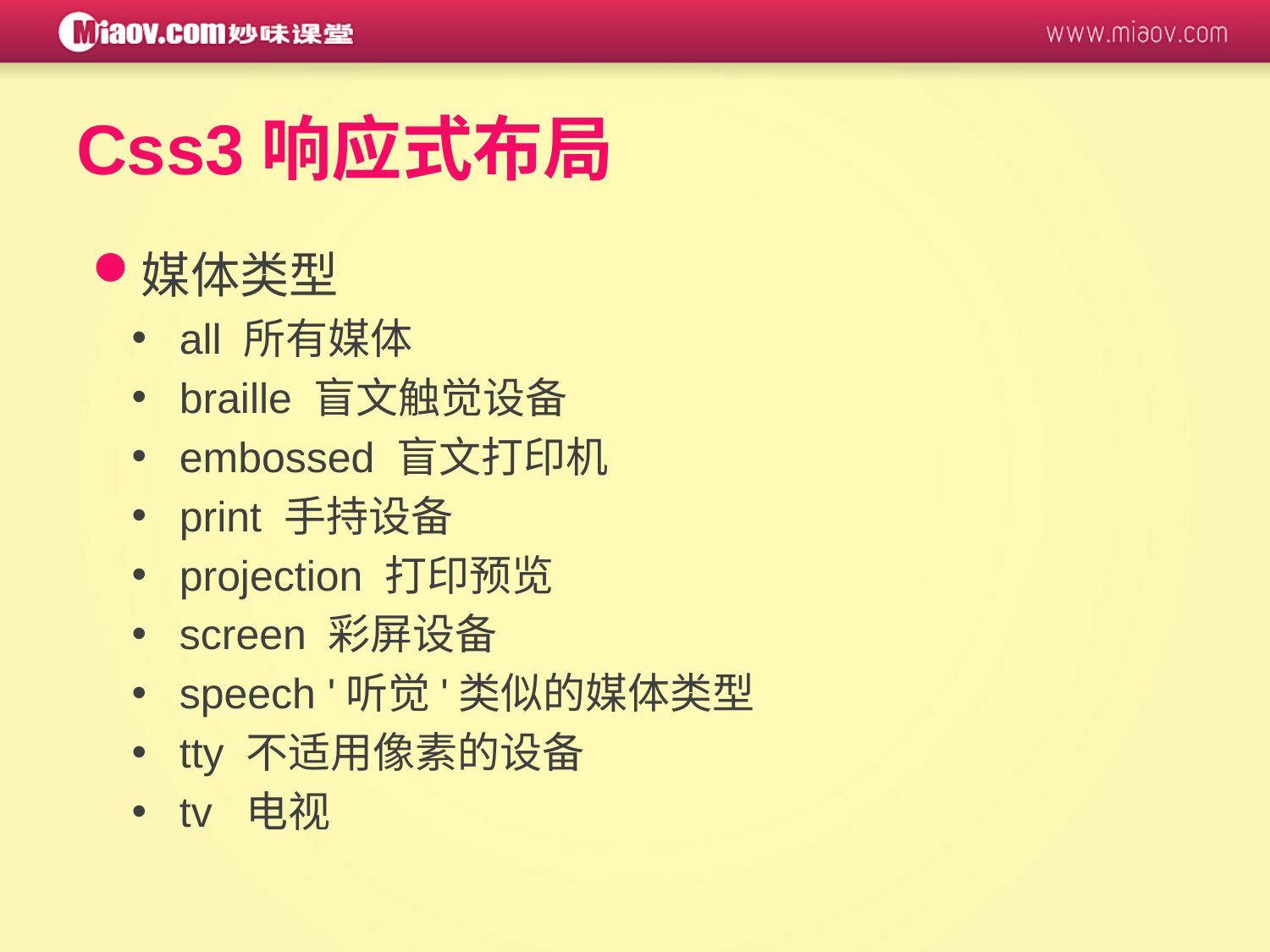

# Css3响应式布局
媒体类型
all 所有媒体
braille 盲文触觉设备
embossed 盲文打印机
print 手持设备
projection 打印预览
screen 彩屏设备
speech '听觉'类似的媒体类型
tty 不适用像素的设备
tv  电视